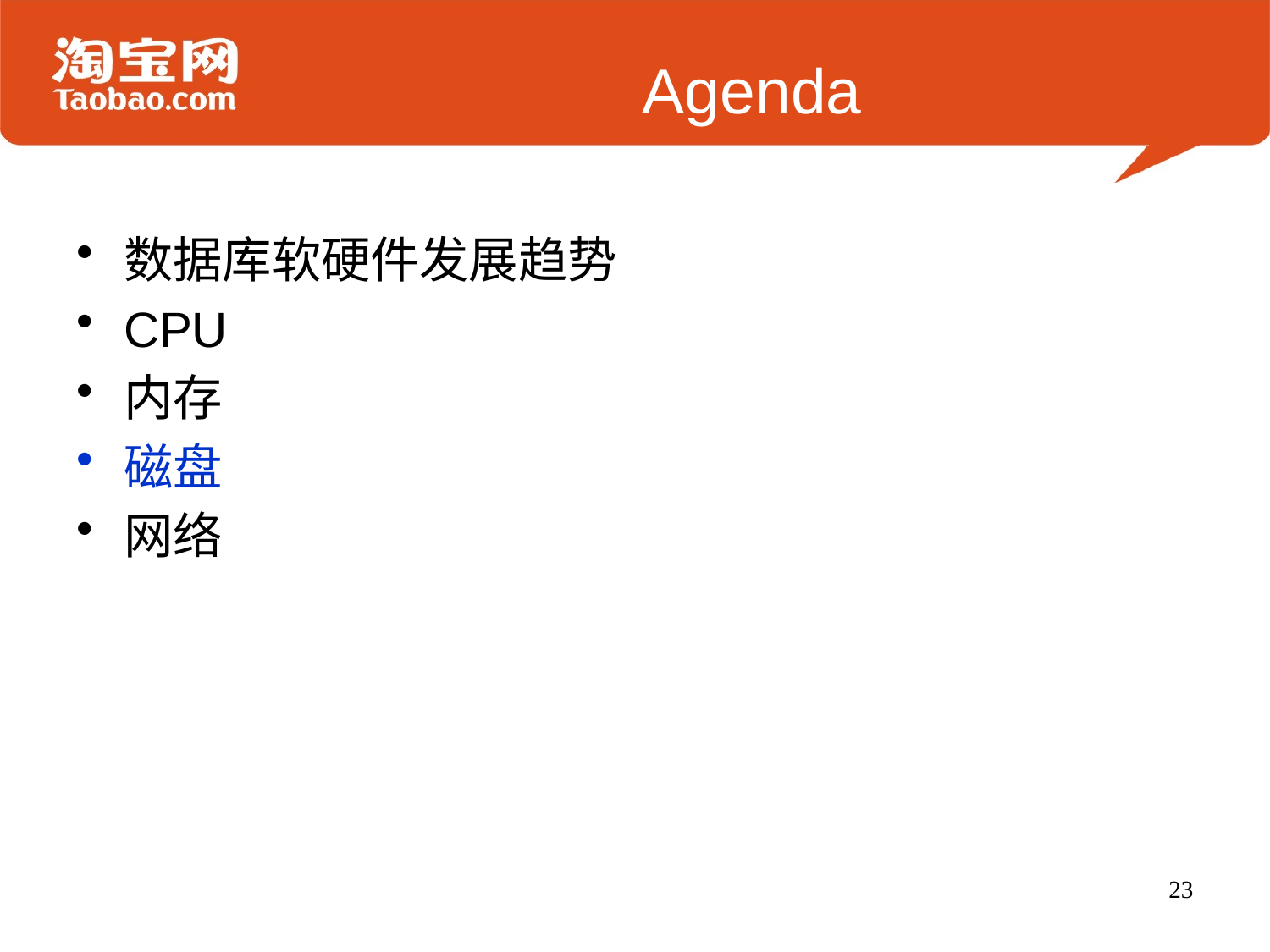

# Agenda
数据库软硬件发展趋势
CPU
内存
磁盘
网络
23